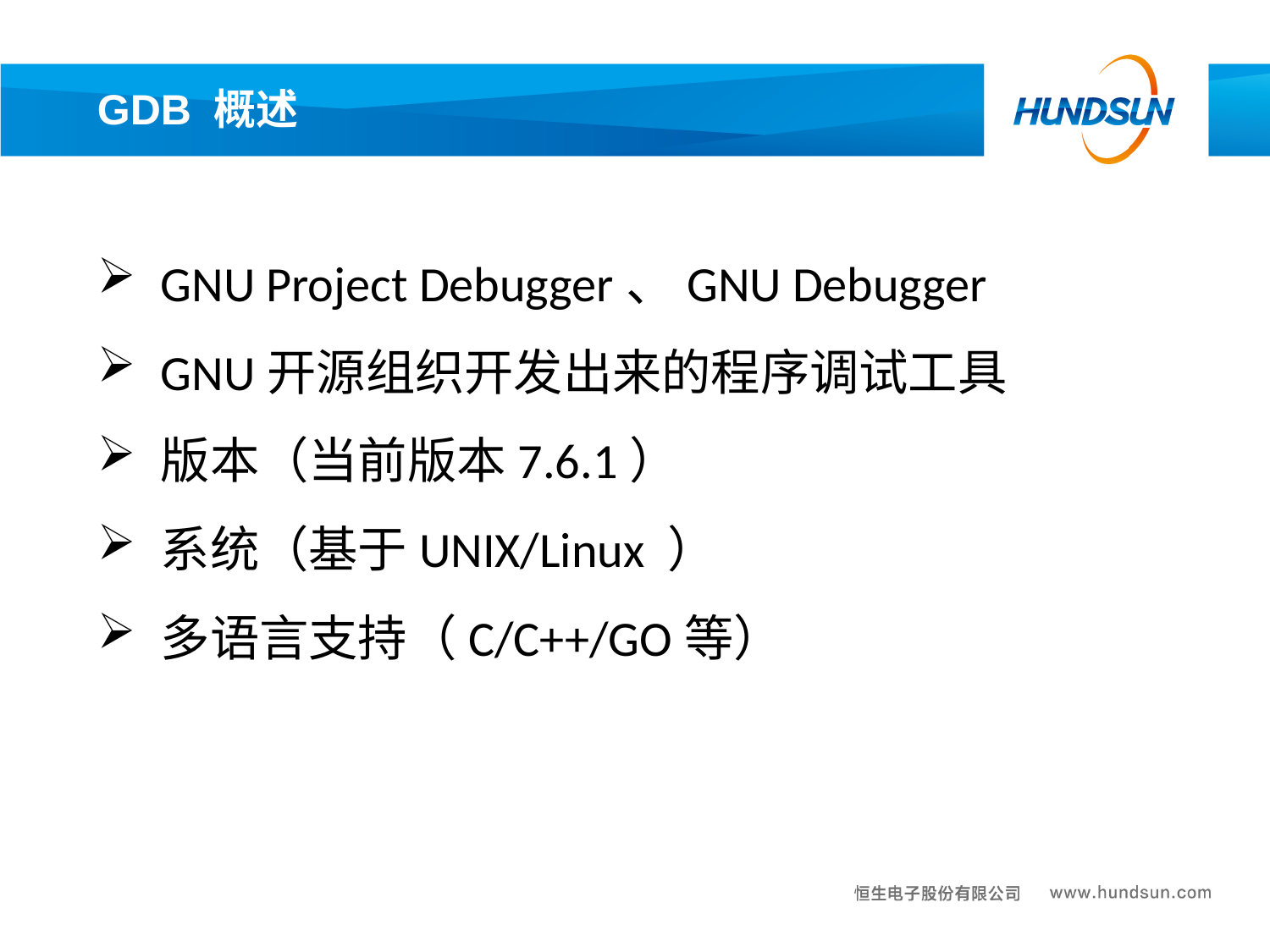

GDB 概述
GNU Project Debugger、GNU Debugger
GNU开源组织开发出来的程序调试工具
版本（当前版本7.6.1）
系统（基于UNIX/Linux ）
多语言支持（C/C++/GO等）